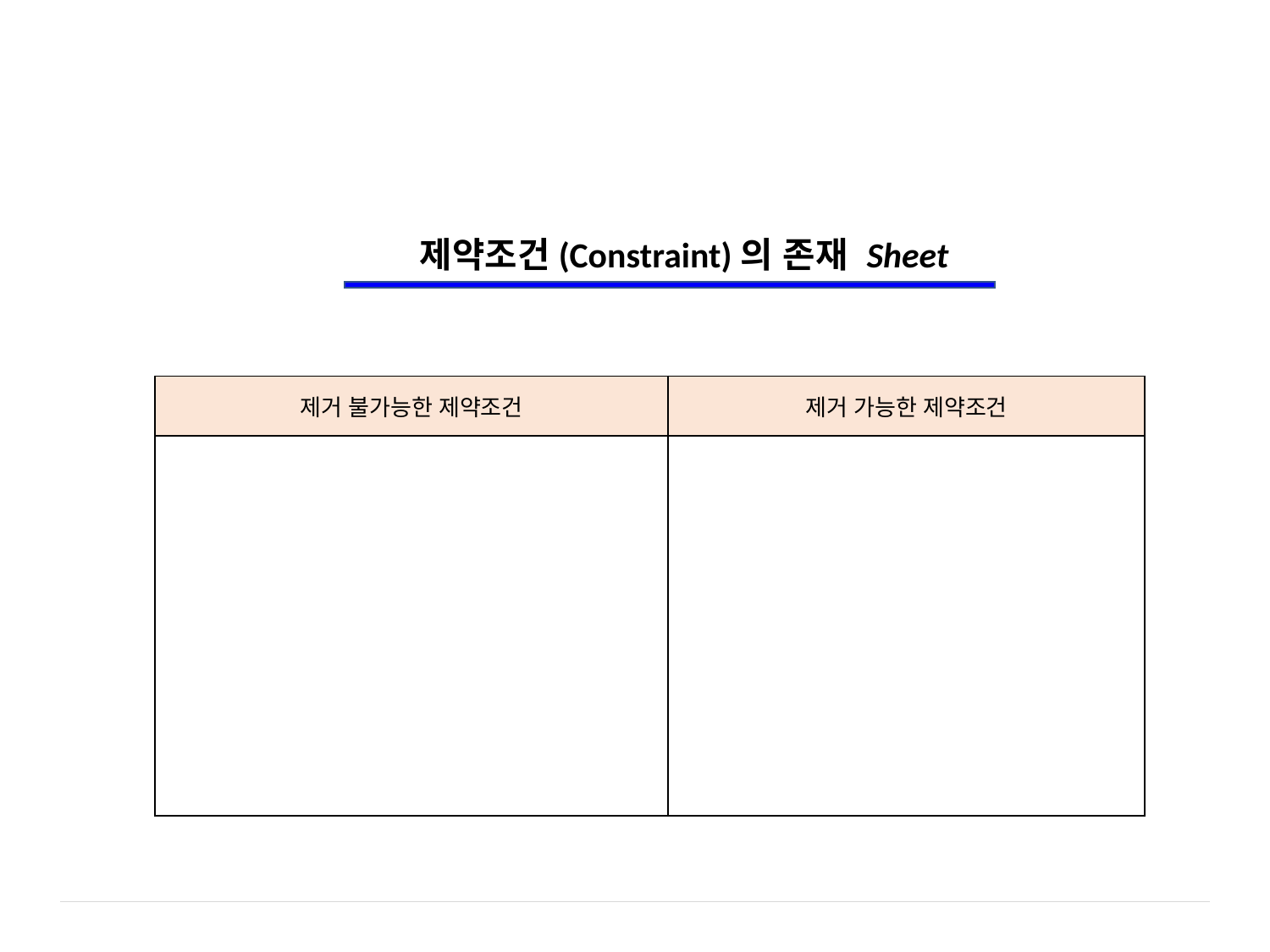

제약조건(Constraint)의 존재 Sheet

| 제거 불가능한 제약조건 | 제거 가능한 제약조건 |
| --- | --- |
|  |  |